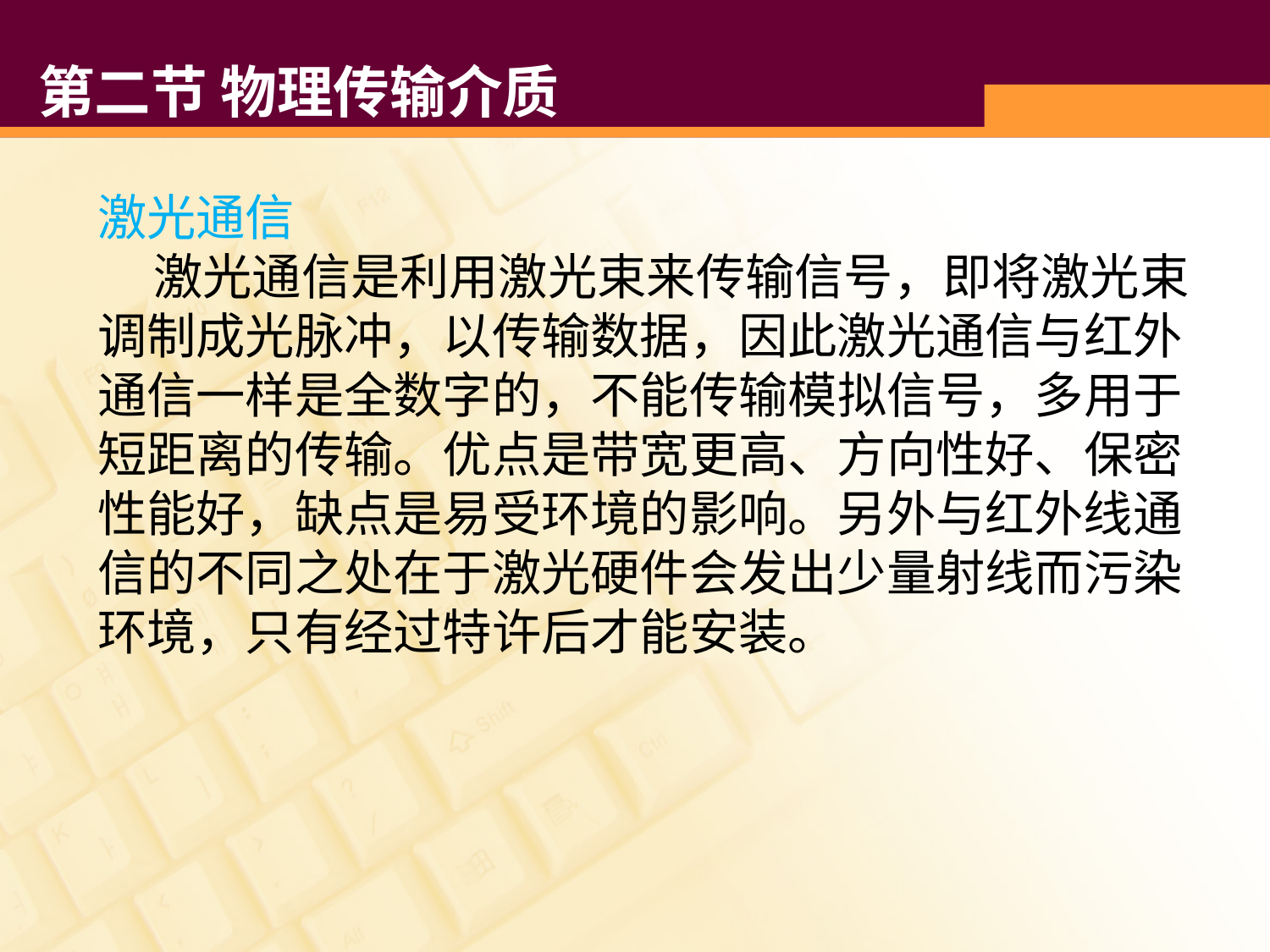

# 第二节 物理传输介质
激光通信
    激光通信是利用激光束来传输信号，即将激光束调制成光脉冲，以传输数据，因此激光通信与红外通信一样是全数字的，不能传输模拟信号，多用于短距离的传输。优点是带宽更高、方向性好、保密性能好，缺点是易受环境的影响。另外与红外线通信的不同之处在于激光硬件会发出少量射线而污染环境，只有经过特许后才能安装。